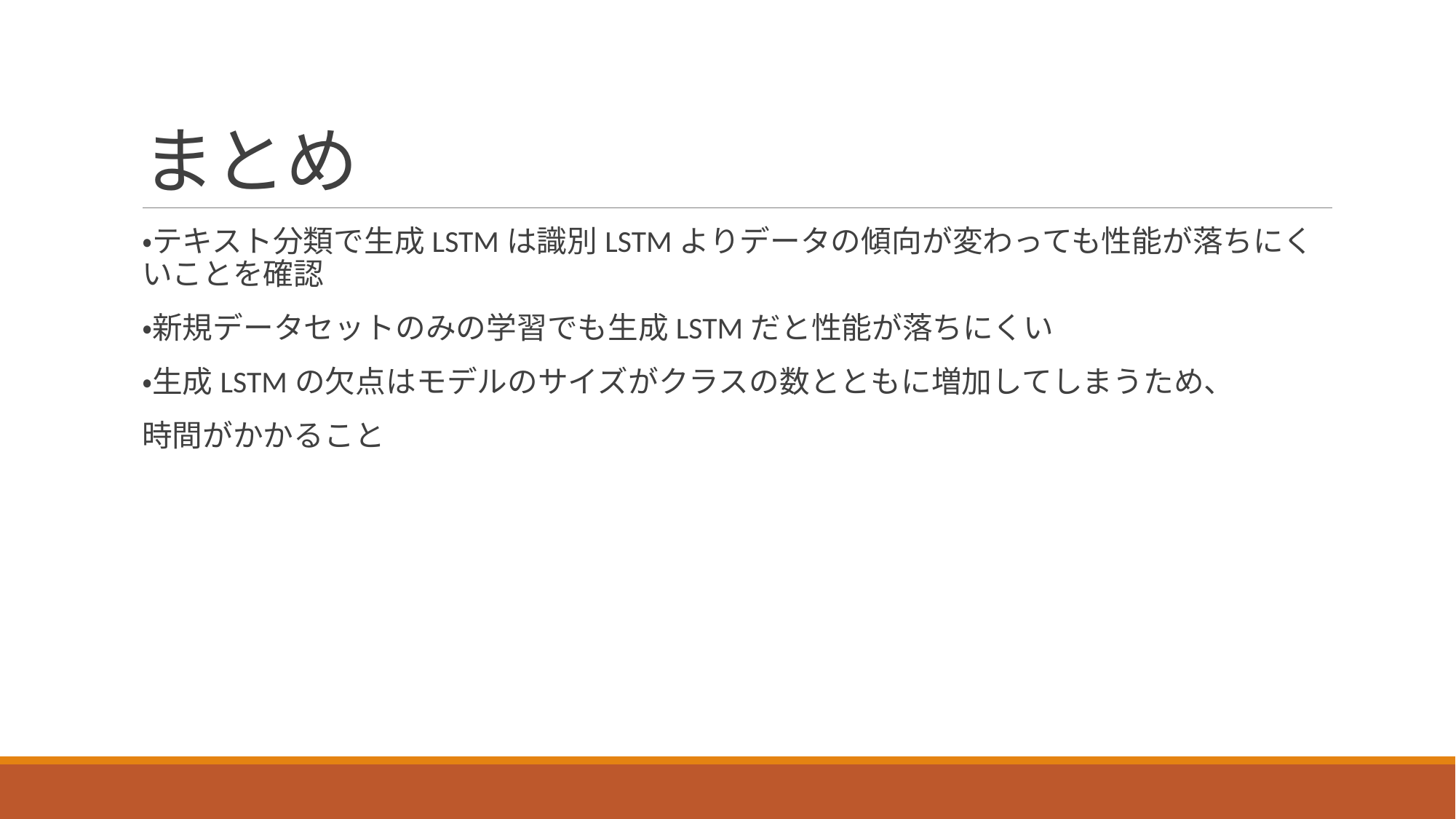

# まとめ
・テキスト分類で生成LSTMは識別LSTMよりデータの傾向が変わっても性能が落ちにくいことを確認
・新規データセットのみの学習でも生成LSTMだと性能が落ちにくい
・生成LSTMの欠点はモデルのサイズがクラスの数とともに増加してしまうため、
時間がかかること